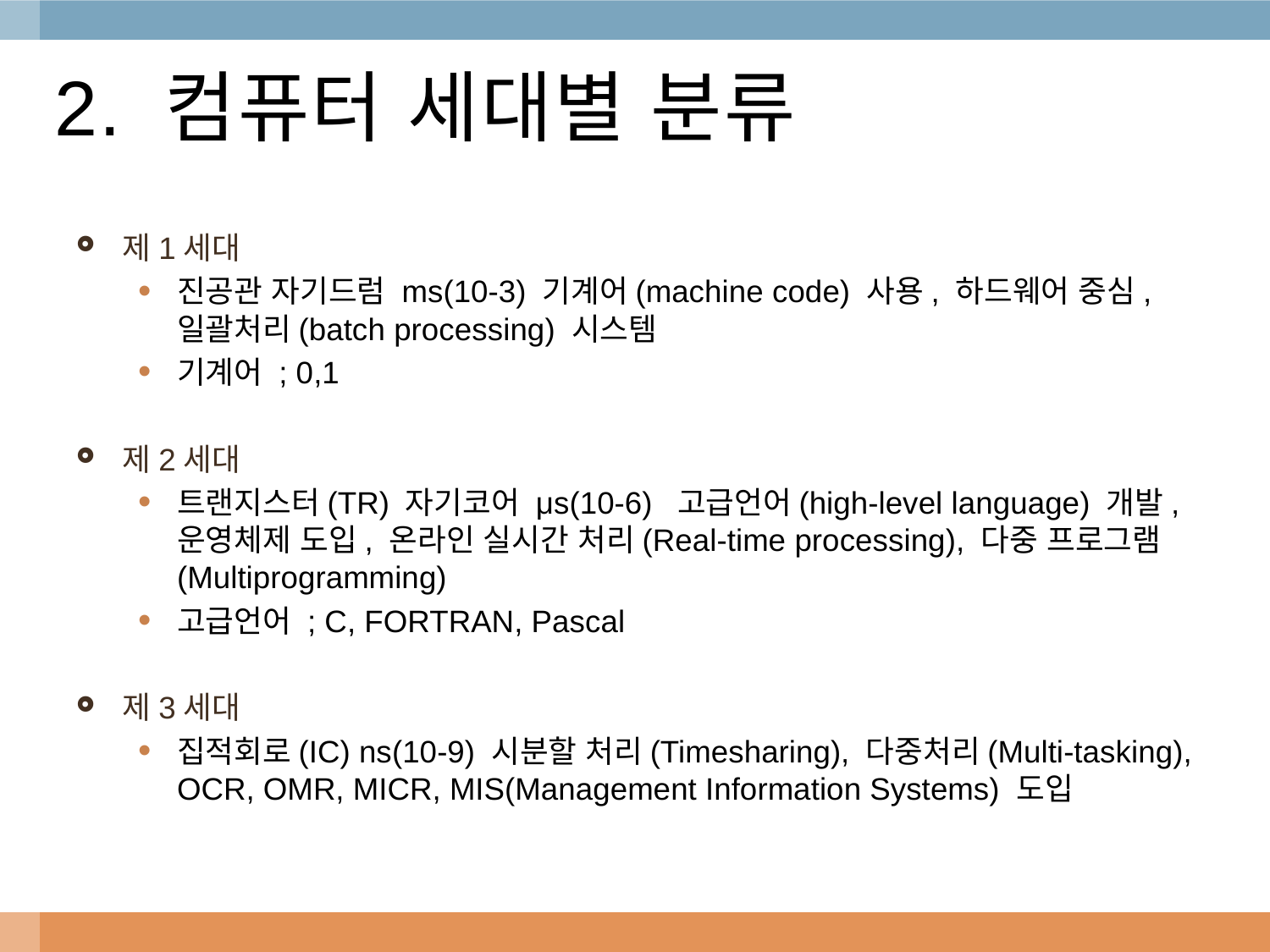

# 2. 컴퓨터 세대별 분류
제1세대
진공관 자기드럼 ms(10-3) 기계어(machine code) 사용, 하드웨어 중심, 일괄처리(batch processing) 시스템
기계어 ; 0,1

제2세대
트랜지스터(TR) 자기코어 μs(10-6)  고급언어(high-level language) 개발, 운영체제 도입, 온라인 실시간 처리(Real-time processing), 다중 프로그램(Multiprogramming)
고급언어 ; C, FORTRAN, Pascal

제3세대
집적회로(IC) ns(10-9) 시분할 처리(Timesharing), 다중처리(Multi-tasking), OCR, OMR, MICR, MIS(Management Information Systems) 도입